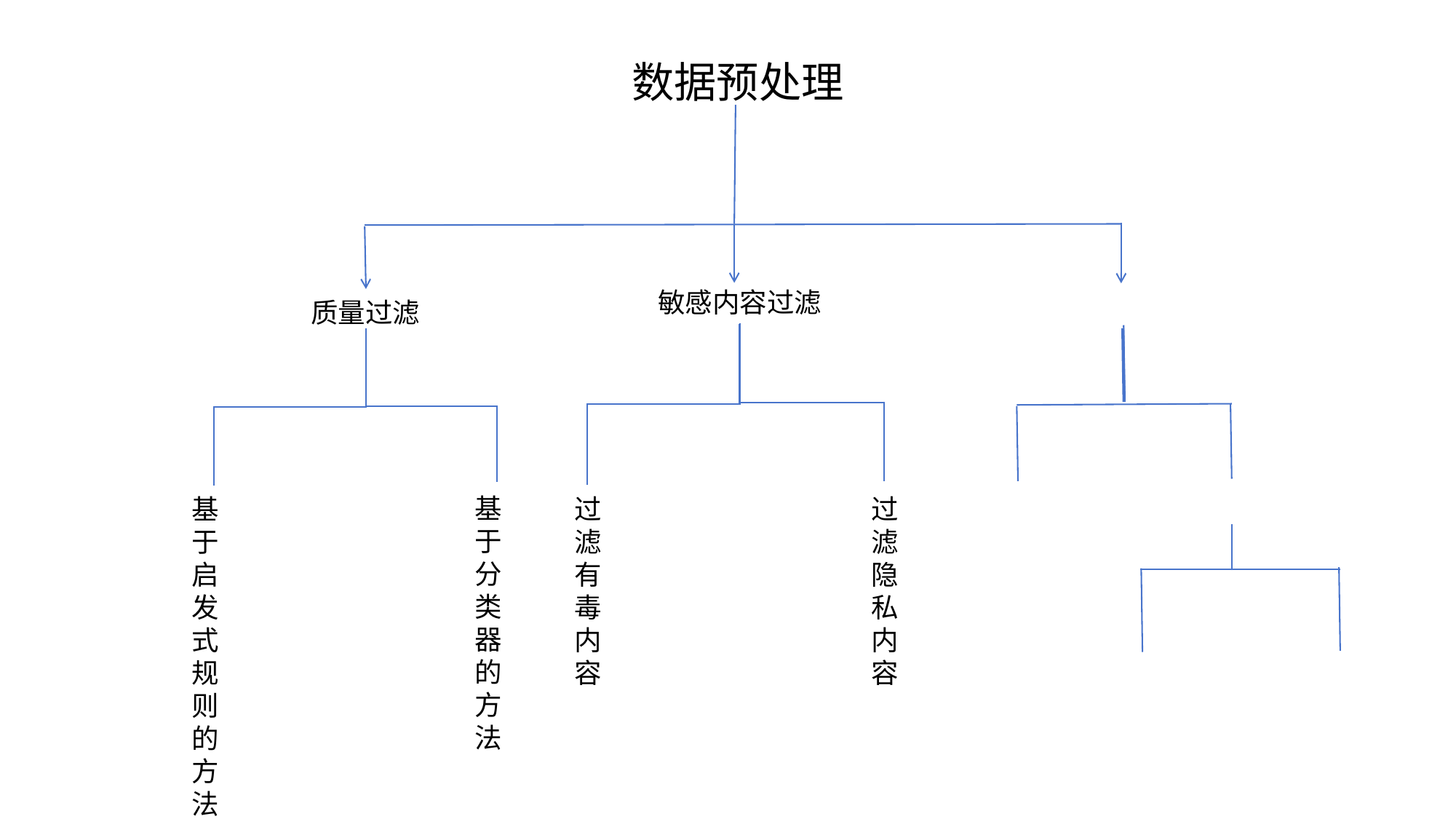

数据预处理
敏感内容过滤
质量过滤

基于分类器的方法
基于启发式规则的方法
过滤有毒内容
过滤隐私内容